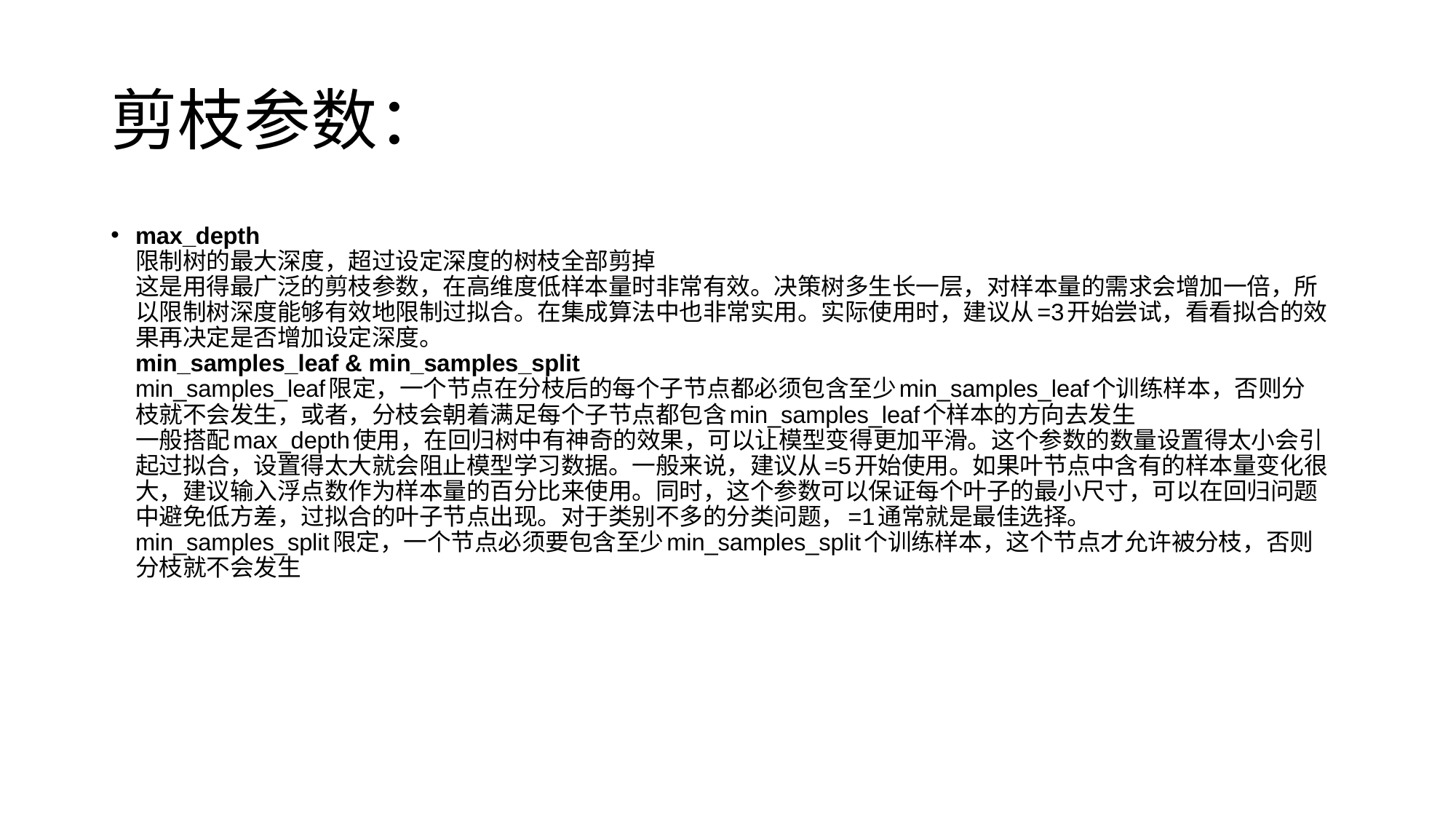

# 剪枝参数：
max_depth
限制树的最大深度，超过设定深度的树枝全部剪掉
这是用得最广泛的剪枝参数，在高维度低样本量时非常有效。决策树多生长一层，对样本量的需求会增加一倍，所
以限制树深度能够有效地限制过拟合。在集成算法中也非常实用。实际使用时，建议从=3开始尝试，看看拟合的效
果再决定是否增加设定深度。
min_samples_leaf & min_samples_split
min_samples_leaf限定，一个节点在分枝后的每个子节点都必须包含至少min_samples_leaf个训练样本，否则分
枝就不会发生，或者，分枝会朝着满足每个子节点都包含min_samples_leaf个样本的方向去发生
一般搭配max_depth使用，在回归树中有神奇的效果，可以让模型变得更加平滑。这个参数的数量设置得太小会引
起过拟合，设置得太大就会阻止模型学习数据。一般来说，建议从=5开始使用。如果叶节点中含有的样本量变化很
大，建议输入浮点数作为样本量的百分比来使用。同时，这个参数可以保证每个叶子的最小尺寸，可以在回归问题
中避免低方差，过拟合的叶子节点出现。对于类别不多的分类问题，=1通常就是最佳选择。
min_samples_split限定，一个节点必须要包含至少min_samples_split个训练样本，这个节点才允许被分枝，否则
分枝就不会发生